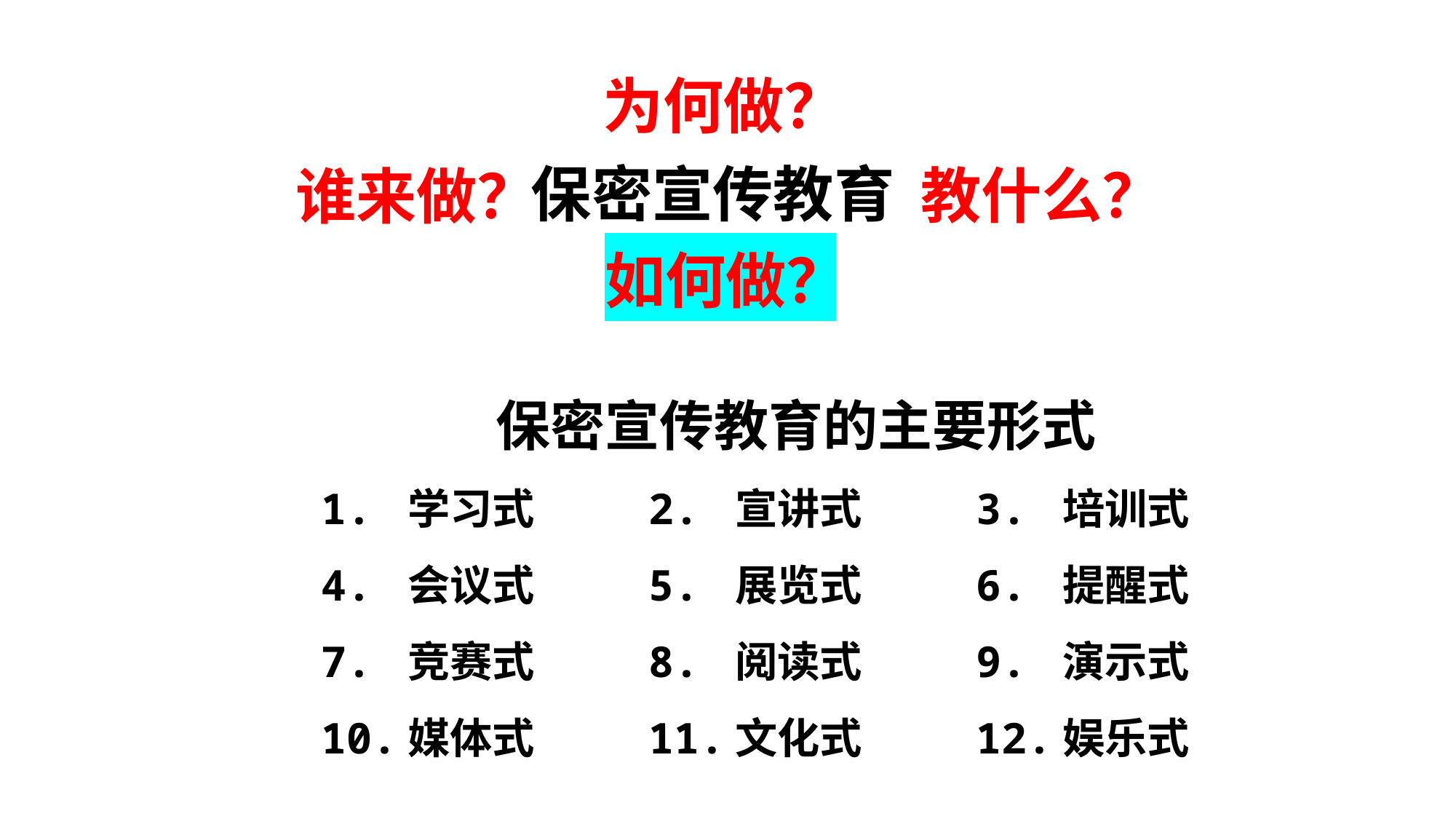

为何做？
保密宣传教育
教什么？
谁来做？
如何做？
保密宣传教育的主要形式
1. 学习式		2. 宣讲式		3. 培训式
4. 会议式		5. 展览式		6. 提醒式
7. 竞赛式		8. 阅读式		9. 演示式
10.媒体式		11.文化式		12.娱乐式